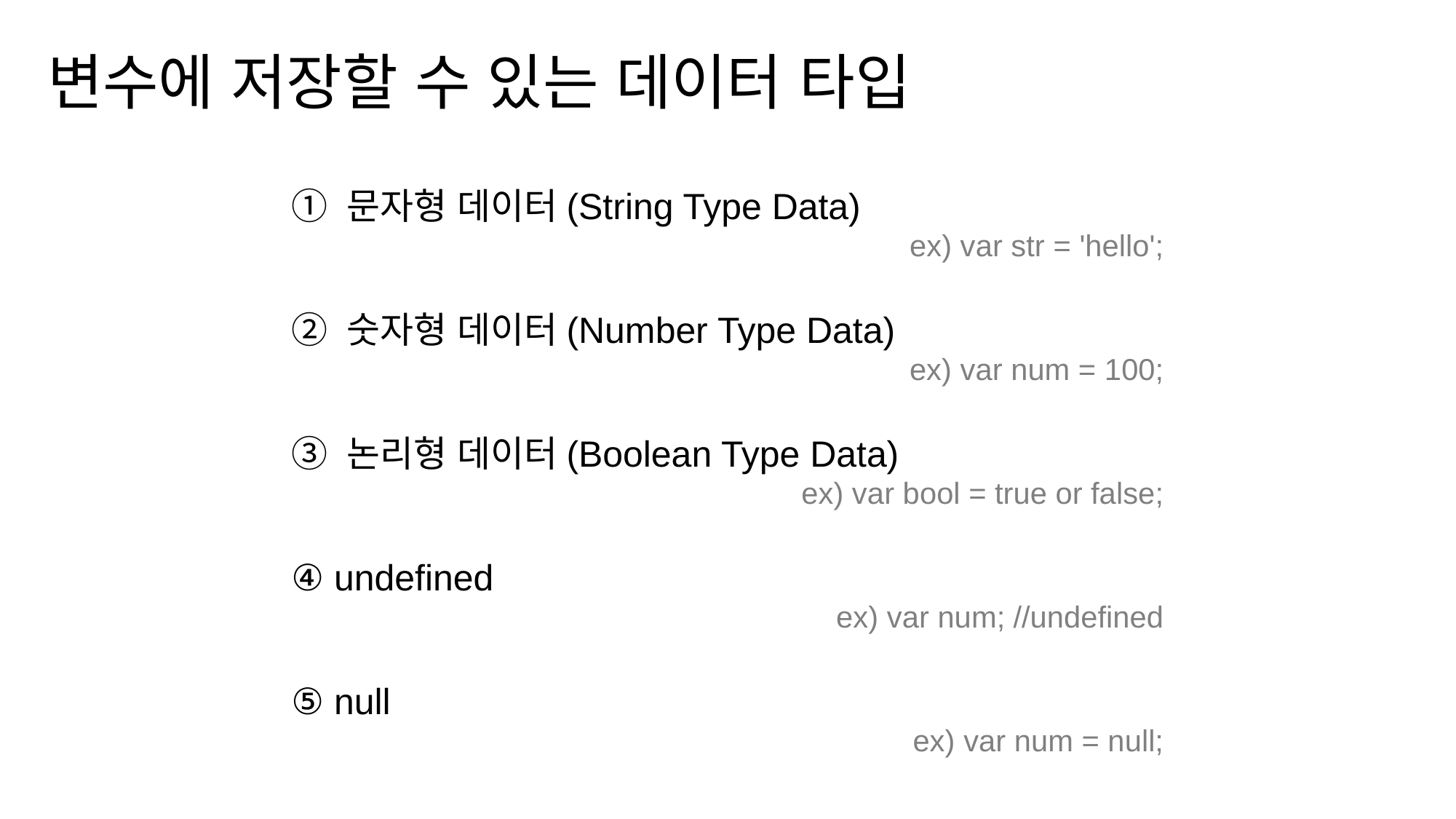

변수에 저장할 수 있는 데이터 타입
① 문자형 데이터(String Type Data)
ex) var str = 'hello';

② 숫자형 데이터(Number Type Data)
ex) var num = 100;

③ 논리형 데이터(Boolean Type Data)
ex) var bool = true or false;

④ undefined
ex) var num; //undefined

⑤ null
ex) var num = null;